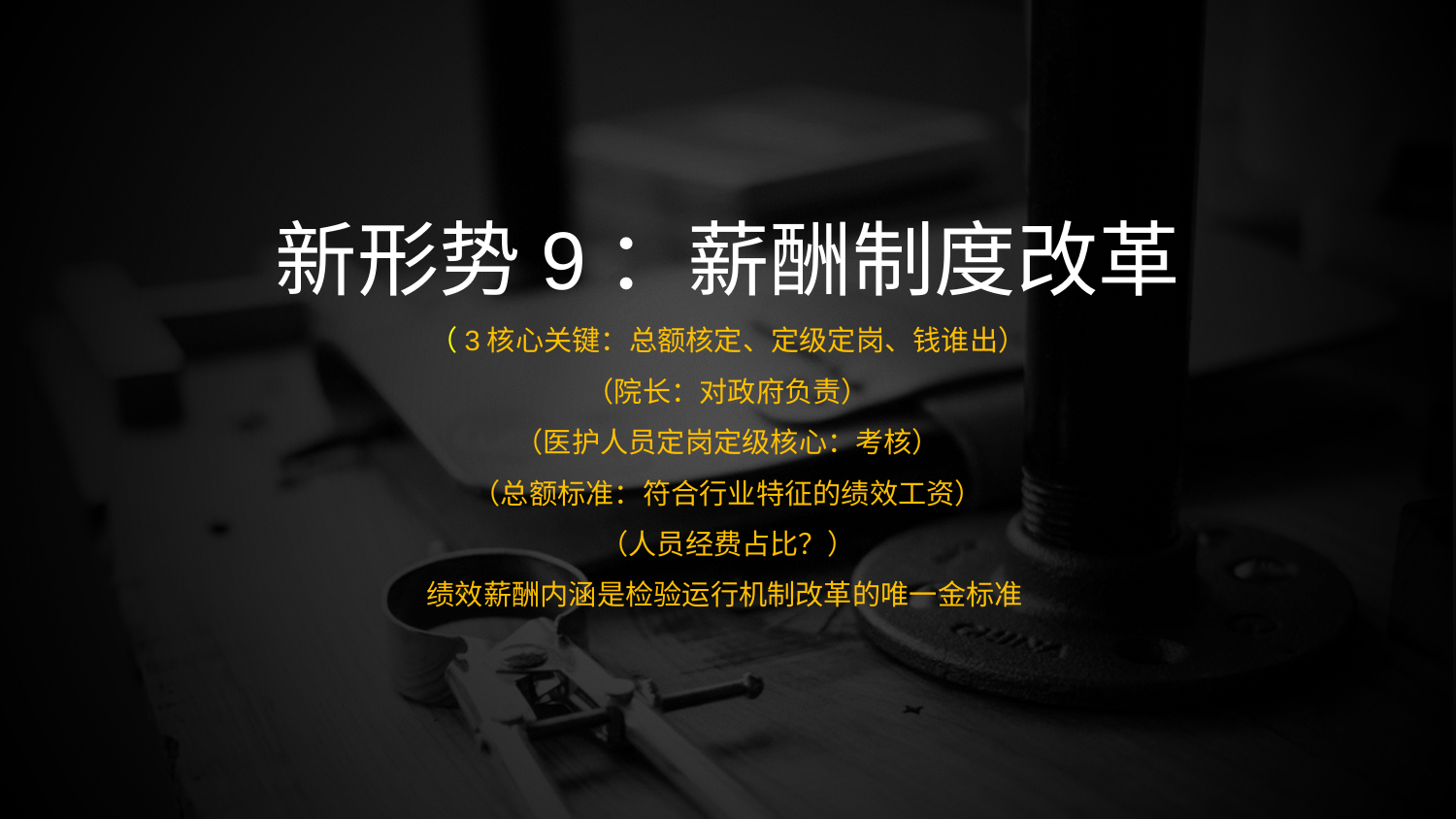

新形势9：薪酬制度改革
（3核心关键：总额核定、定级定岗、钱谁出）
（院长：对政府负责）
（医护人员定岗定级核心：考核）
（总额标准：符合行业特征的绩效工资）
（人员经费占比？）
绩效薪酬内涵是检验运行机制改革的唯一金标准